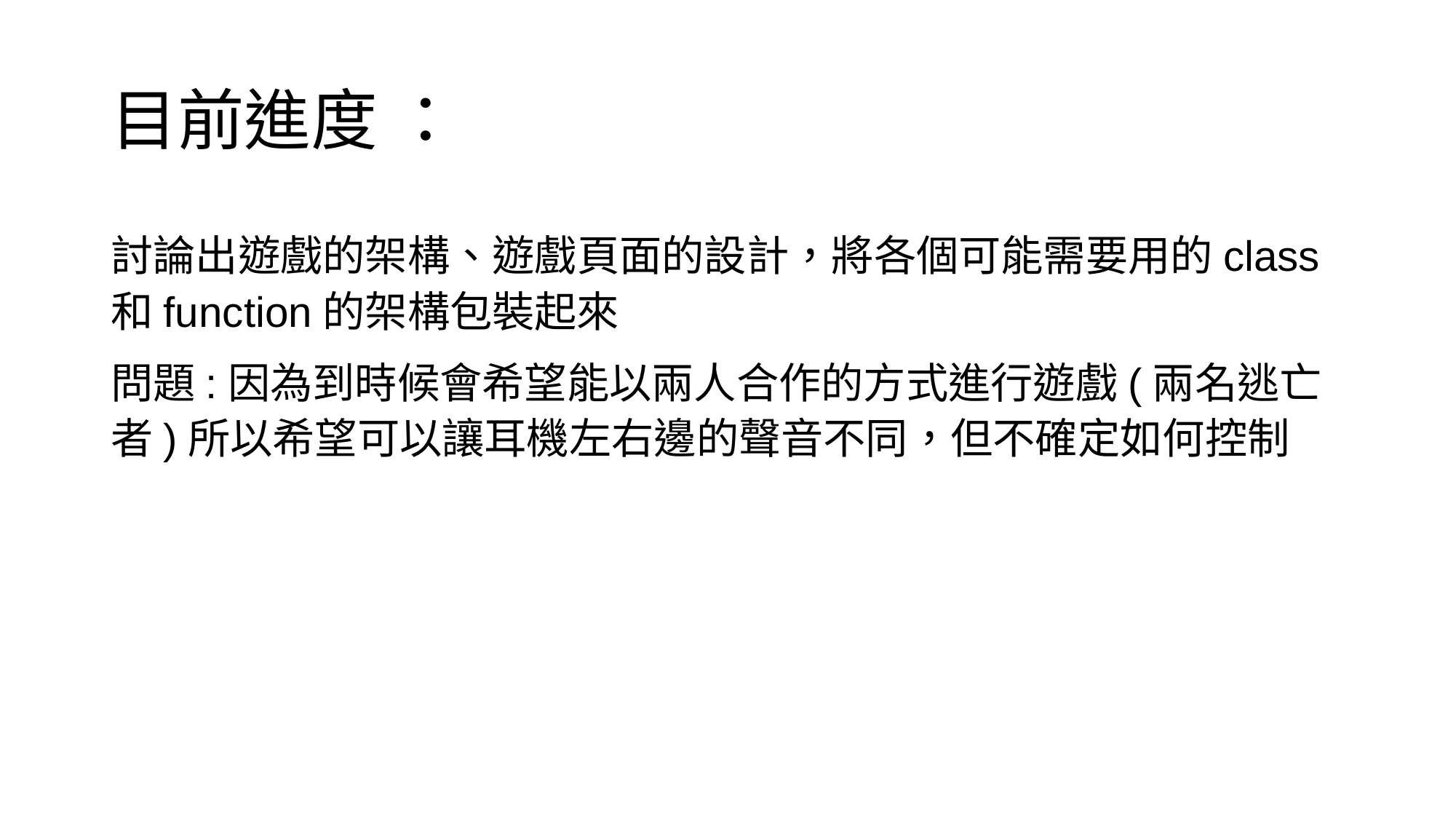

# 目前進度 ：
討論出遊戲的架構、遊戲頁面的設計，將各個可能需要用的class和function的架構包裝起來
問題:因為到時候會希望能以兩人合作的方式進行遊戲(兩名逃亡者)所以希望可以讓耳機左右邊的聲音不同，但不確定如何控制